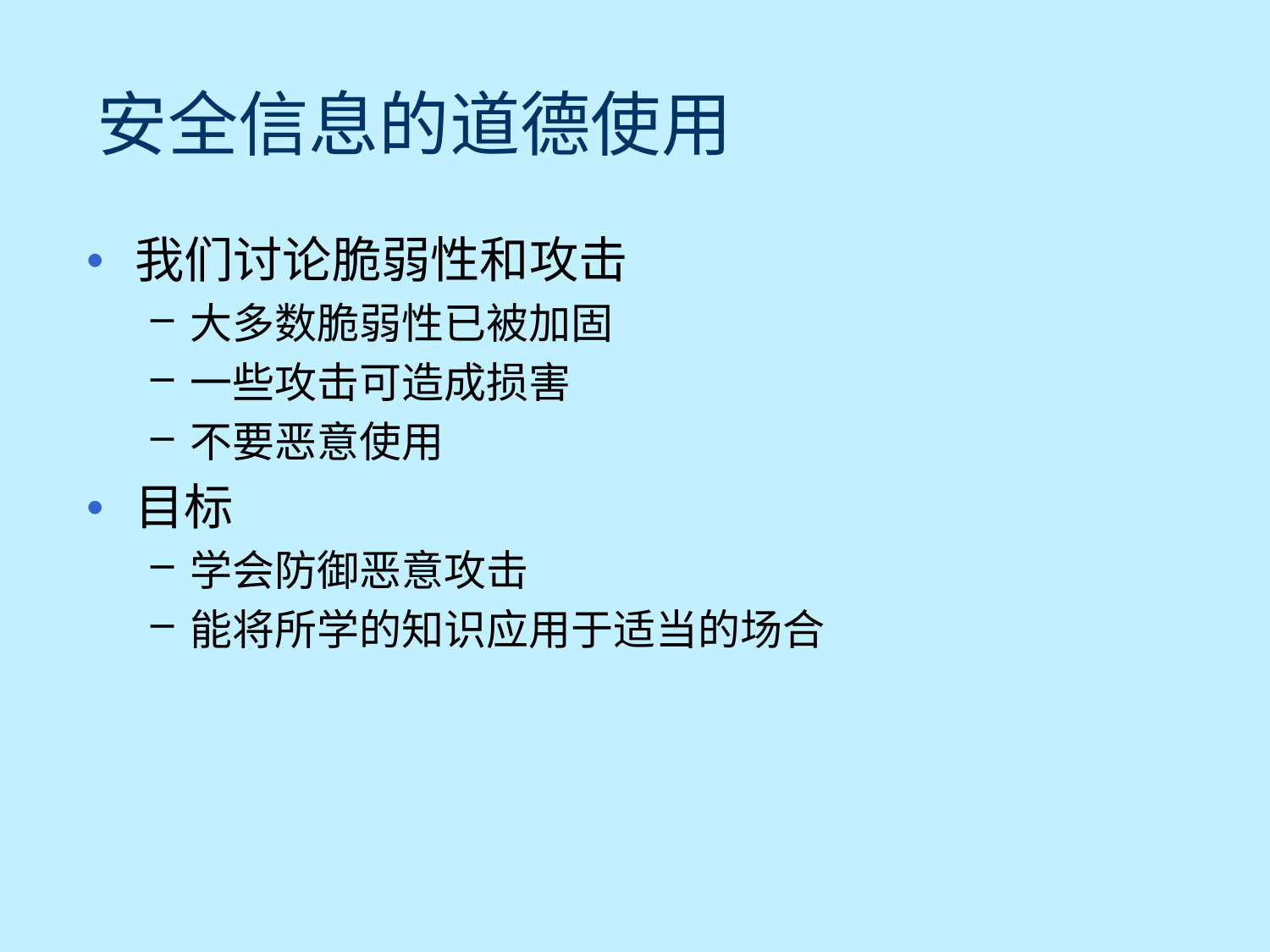

# 安全信息的道德使用
我们讨论脆弱性和攻击
大多数脆弱性已被加固
一些攻击可造成损害
不要恶意使用
目标
学会防御恶意攻击
能将所学的知识应用于适当的场合
35